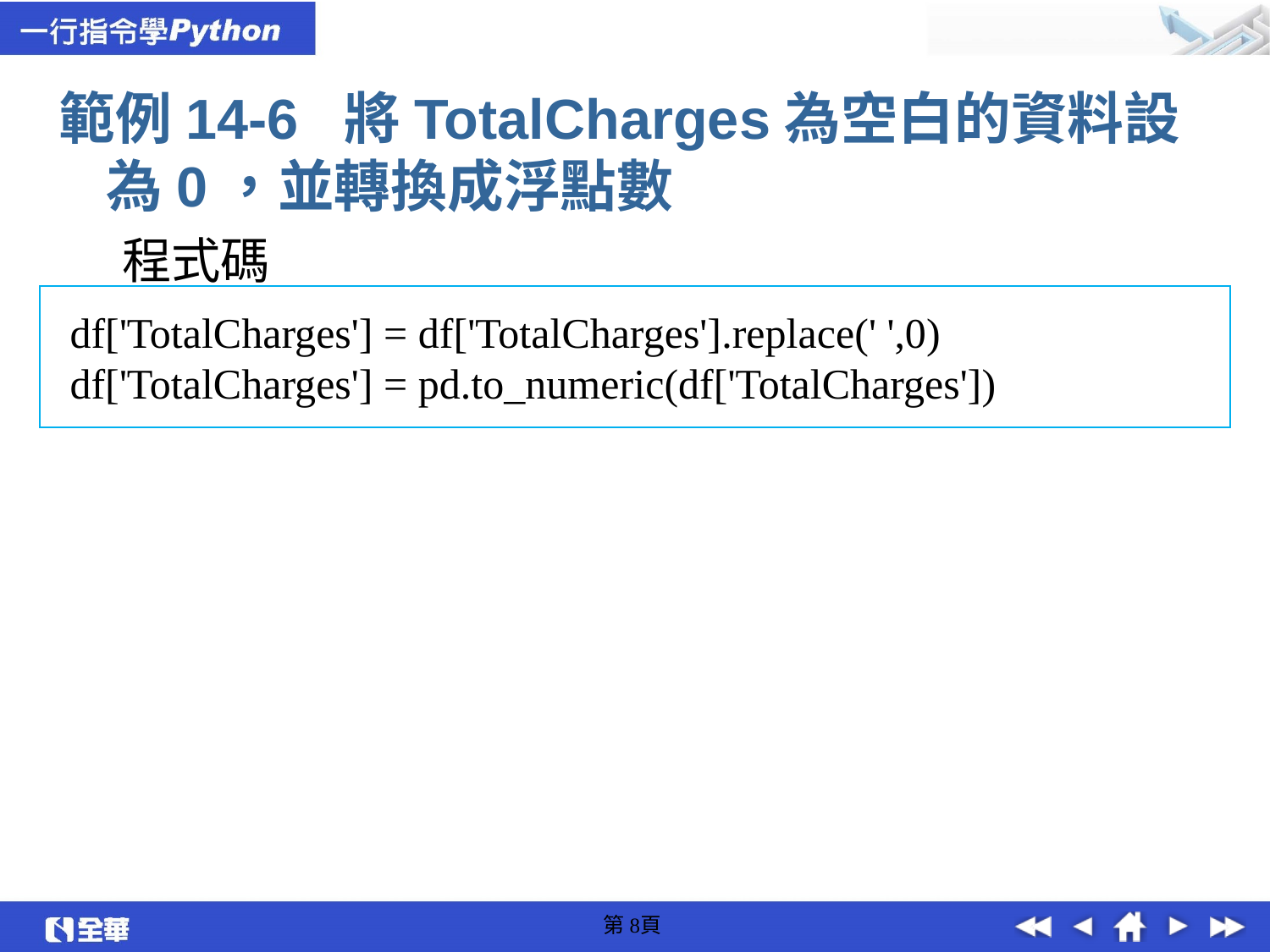

範例14-6  將TotalCharges為空白的資料設為0，並轉換成浮點數
程式碼
df['TotalCharges'] = df['TotalCharges'].replace(' ',0)
df['TotalCharges'] = pd.to_numeric(df['TotalCharges'])